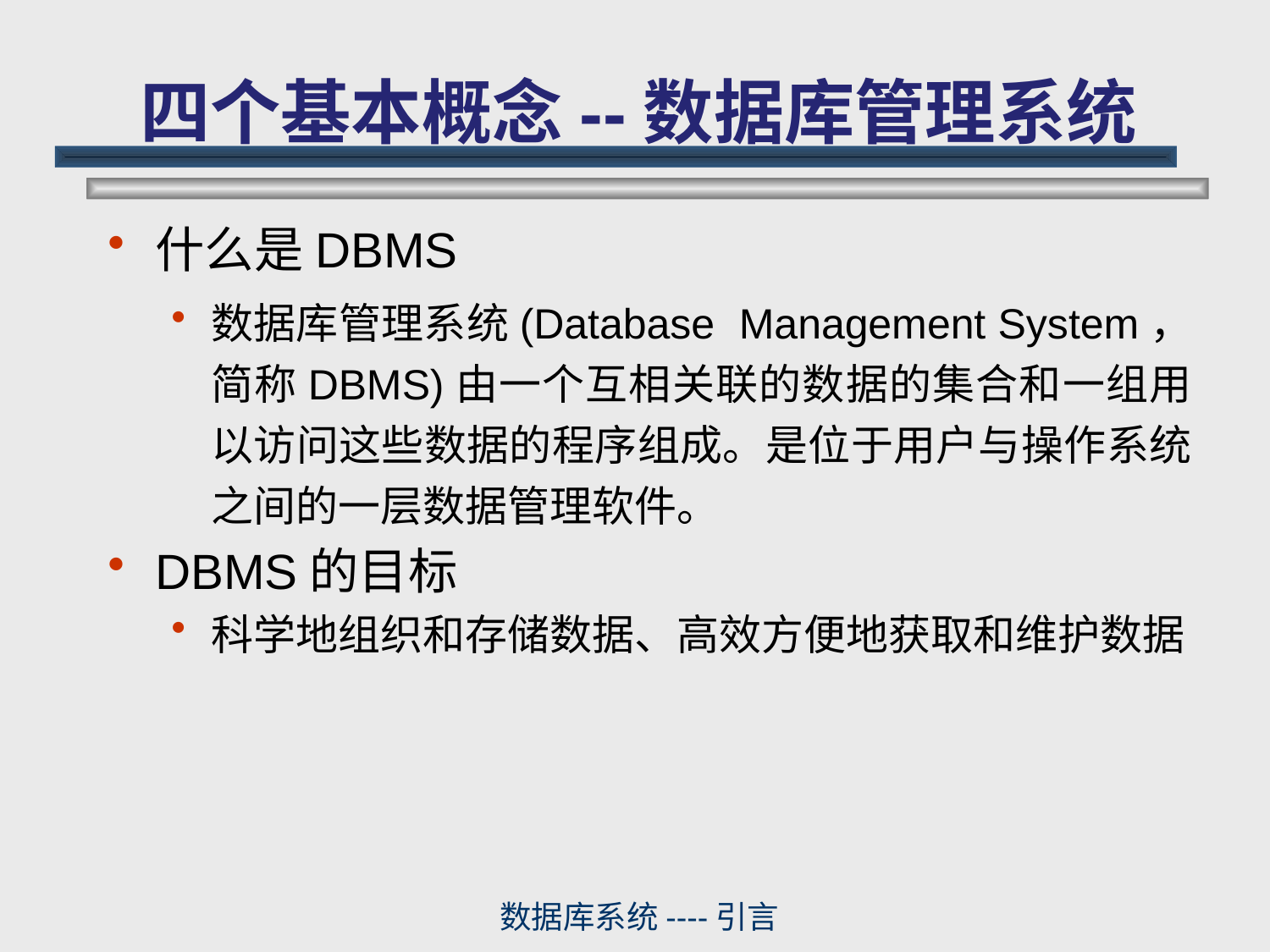

# 四个基本概念--数据库管理系统
什么是DBMS
数据库管理系统(Database  Management System，简称DBMS)由一个互相关联的数据的集合和一组用以访问这些数据的程序组成。是位于用户与操作系统之间的一层数据管理软件。
DBMS的目标
科学地组织和存储数据、高效方便地获取和维护数据
数据库系统----引言